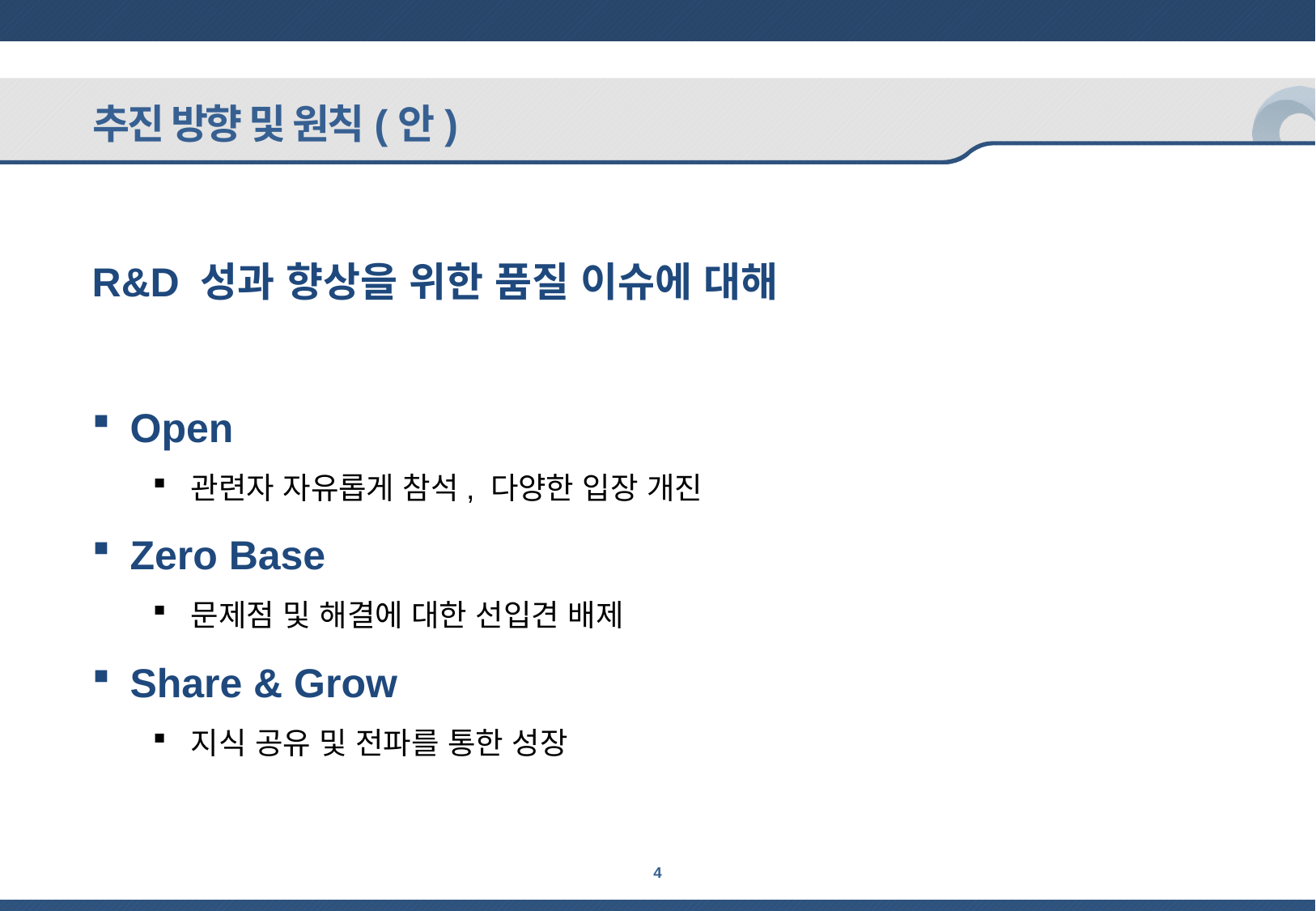

추진 방향 및 원칙(안)
R&D 성과 향상을 위한 품질 이슈에 대해

Open
관련자 자유롭게 참석, 다양한 입장 개진
Zero Base
문제점 및 해결에 대한 선입견 배제
Share & Grow
지식 공유 및 전파를 통한 성장